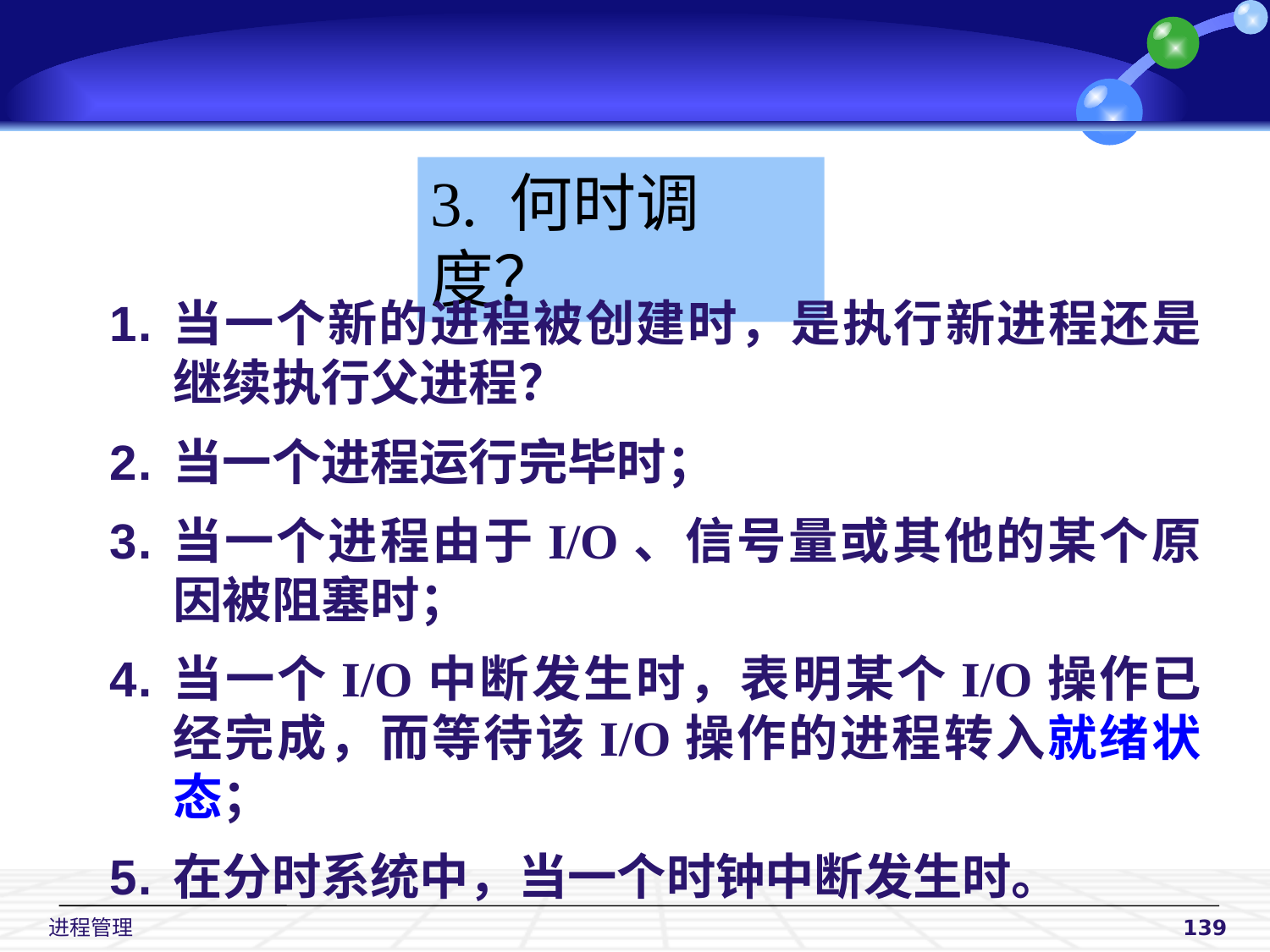

3. 何时调度？
当一个新的进程被创建时，是执行新进程还是继续执行父进程？
当一个进程运行完毕时；
当一个进程由于I/O、信号量或其他的某个原因被阻塞时；
当一个I/O中断发生时，表明某个I/O操作已经完成，而等待该I/O操作的进程转入就绪状态；
在分时系统中，当一个时钟中断发生时。
   进程管理
139